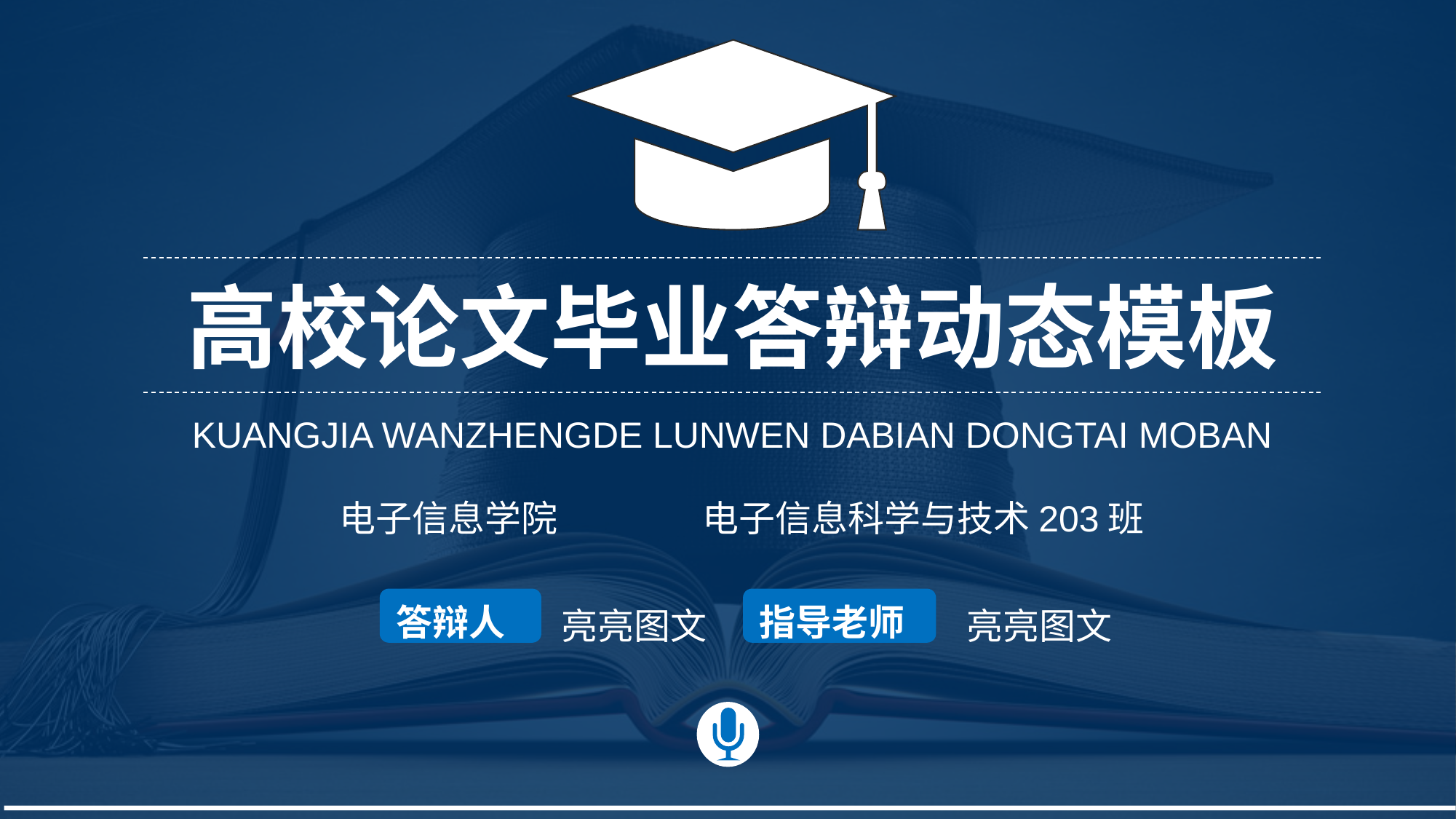

高校论文毕业答辩动态模板
KUANGJIA WANZHENGDE LUNWEN DABIAN DONGTAI MOBAN
电子信息学院
电子信息科学与技术203班
答辩人
指导老师
亮亮图文
亮亮图文